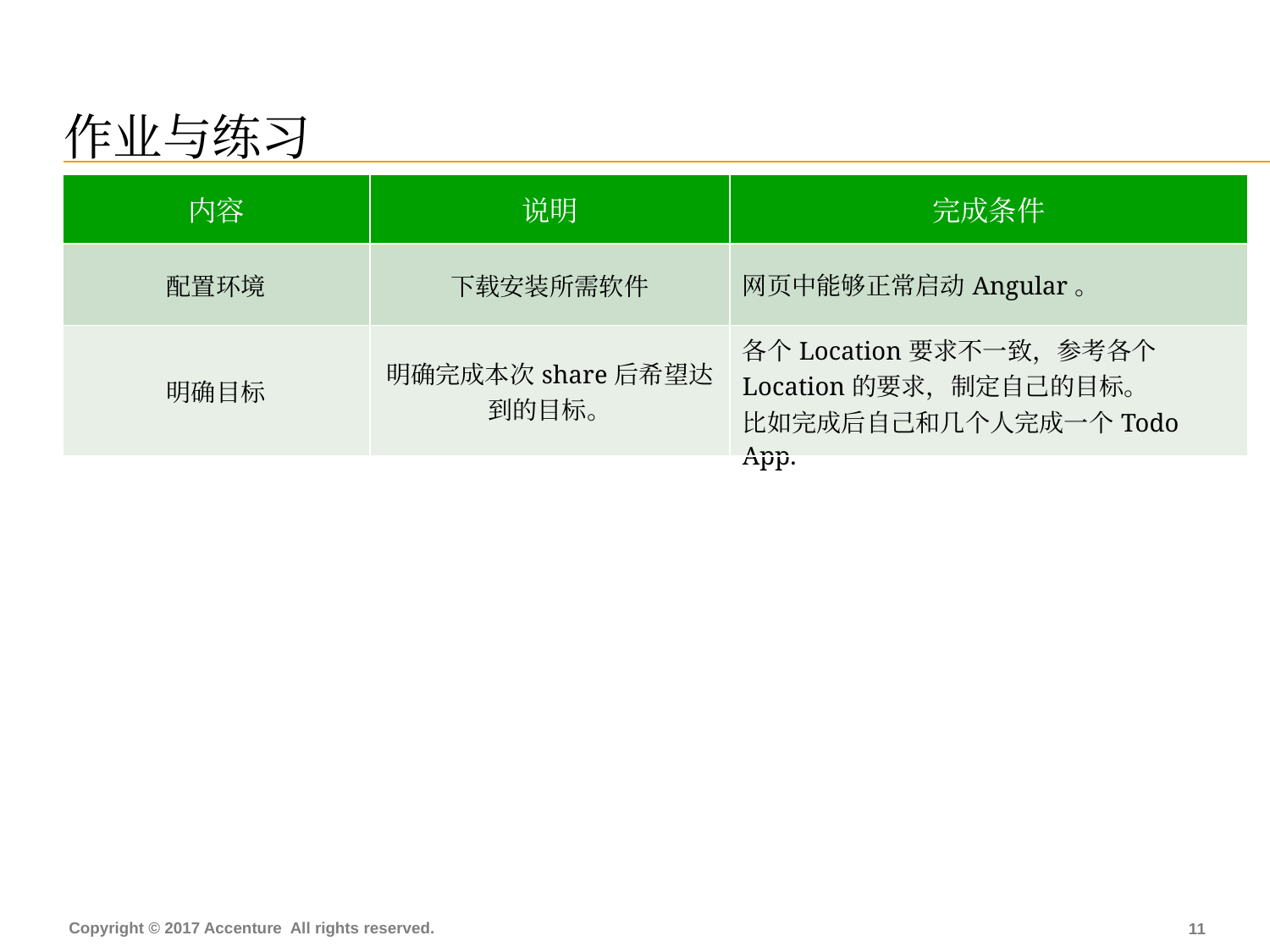

# 作业与练习
| 内容 | 说明 | 完成条件 |
| --- | --- | --- |
| 配置环境 | 下载安装所需软件 | 网页中能够正常启动Angular。 |
| 明确目标 | 明确完成本次share后希望达到的目标。 | 各个Location要求不一致，参考各个Location的要求，制定自己的目标。 比如完成后自己和几个人完成一个Todo App. |
11
Copyright © 2017 Accenture  All rights reserved.